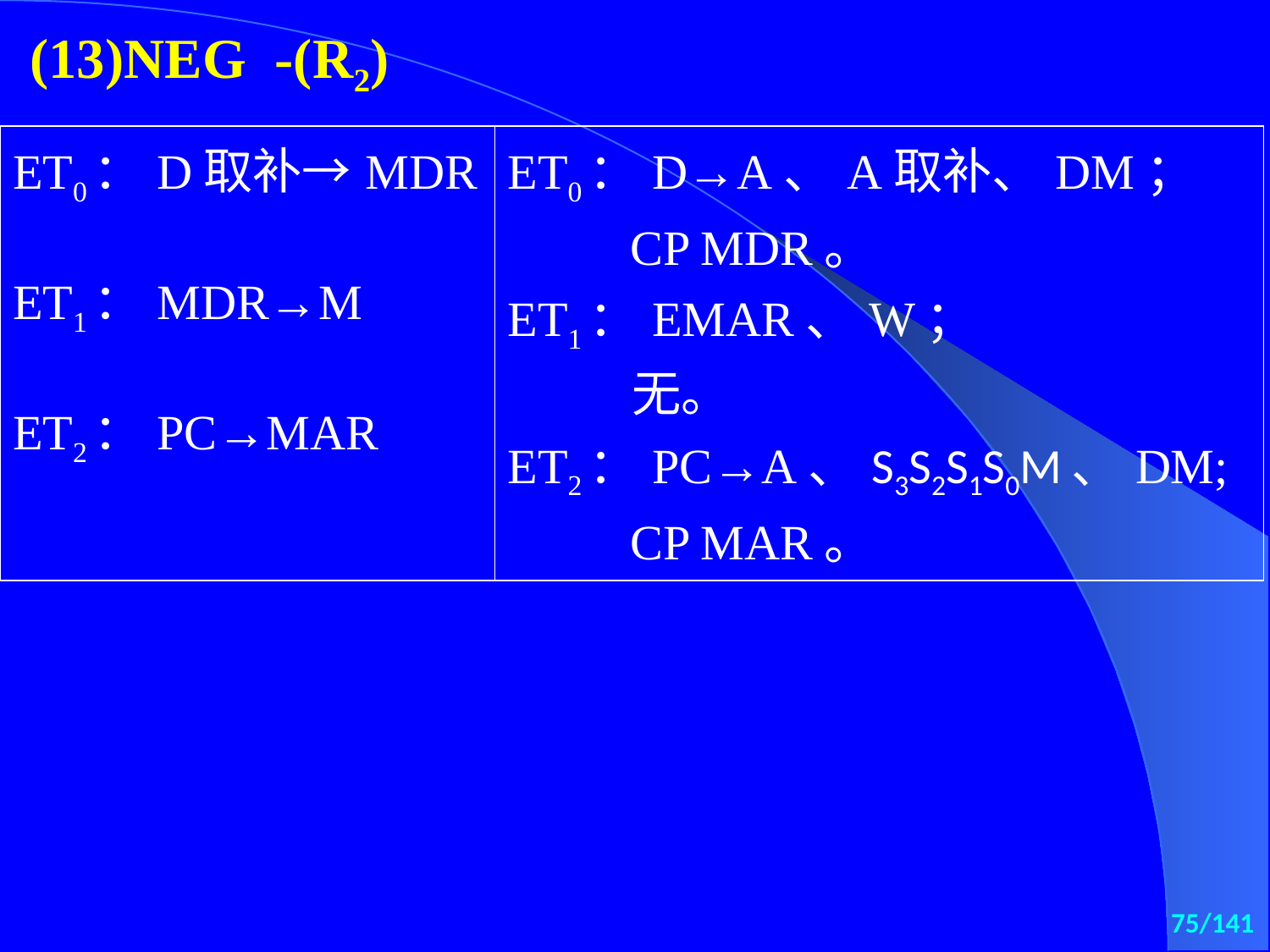

(13)NEG  -(R2)
| ET0：D取补→MDR ET1：MDR→M ET2：PC→MAR | ET0：D→A、A取补、DM； CP MDR。 ET1：EMAR、W； 无。 ET2：PC→A、S3S2S1S0M、DM; CP MAR。 |
| --- | --- |
75/141